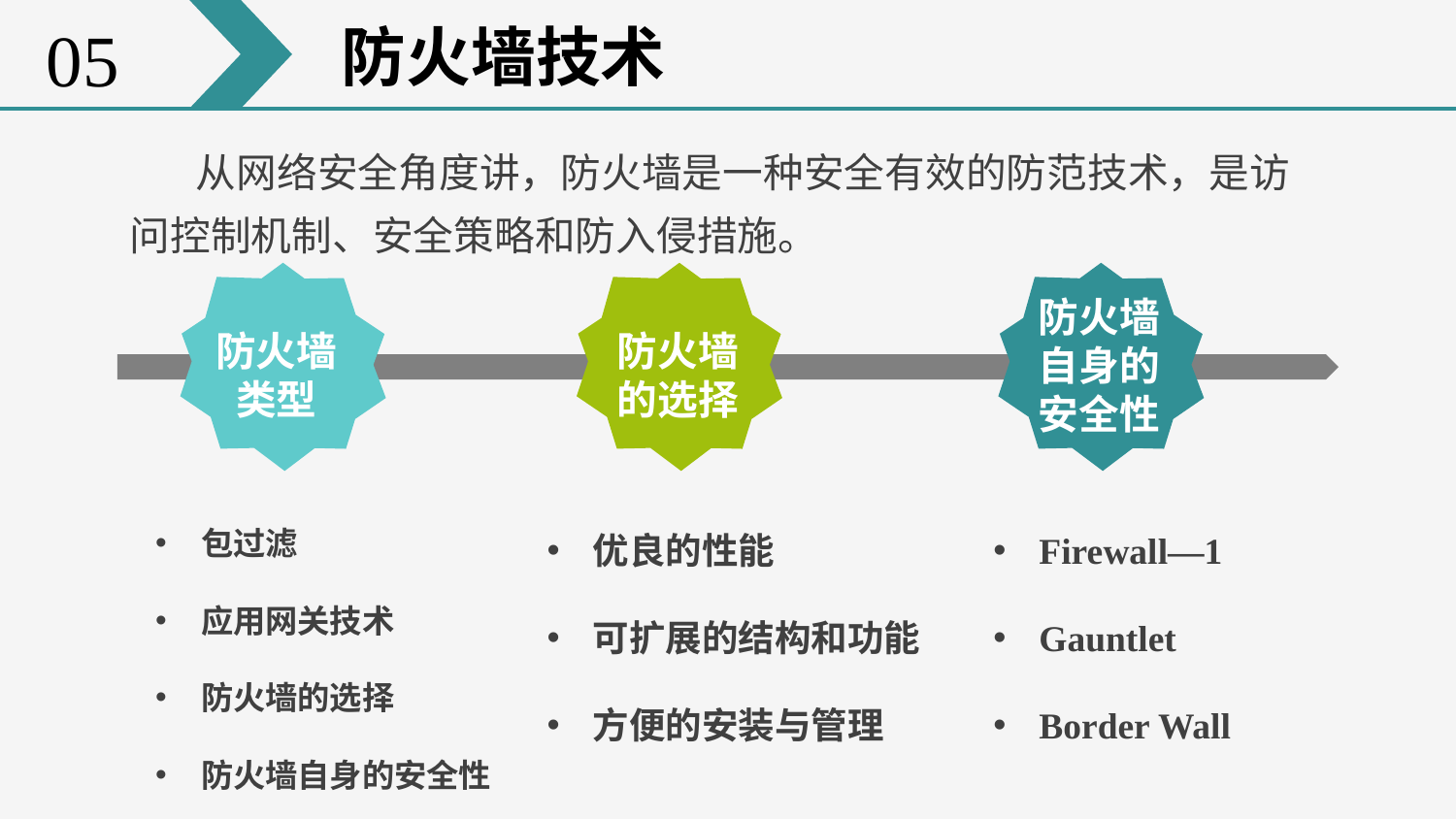

05
防火墙技术
       从网络安全角度讲，防火墙是一种安全有效的防范技术，是访问控制机制、安全策略和防入侵措施。

防火墙自身的安全性
防火墙类型
防火墙的选择

包过滤
应用网关技术
防火墙的选择
防火墙自身的安全性

优良的性能
可扩展的结构和功能
方便的安装与管理
Firewall—1
Gauntlet
Border Wall